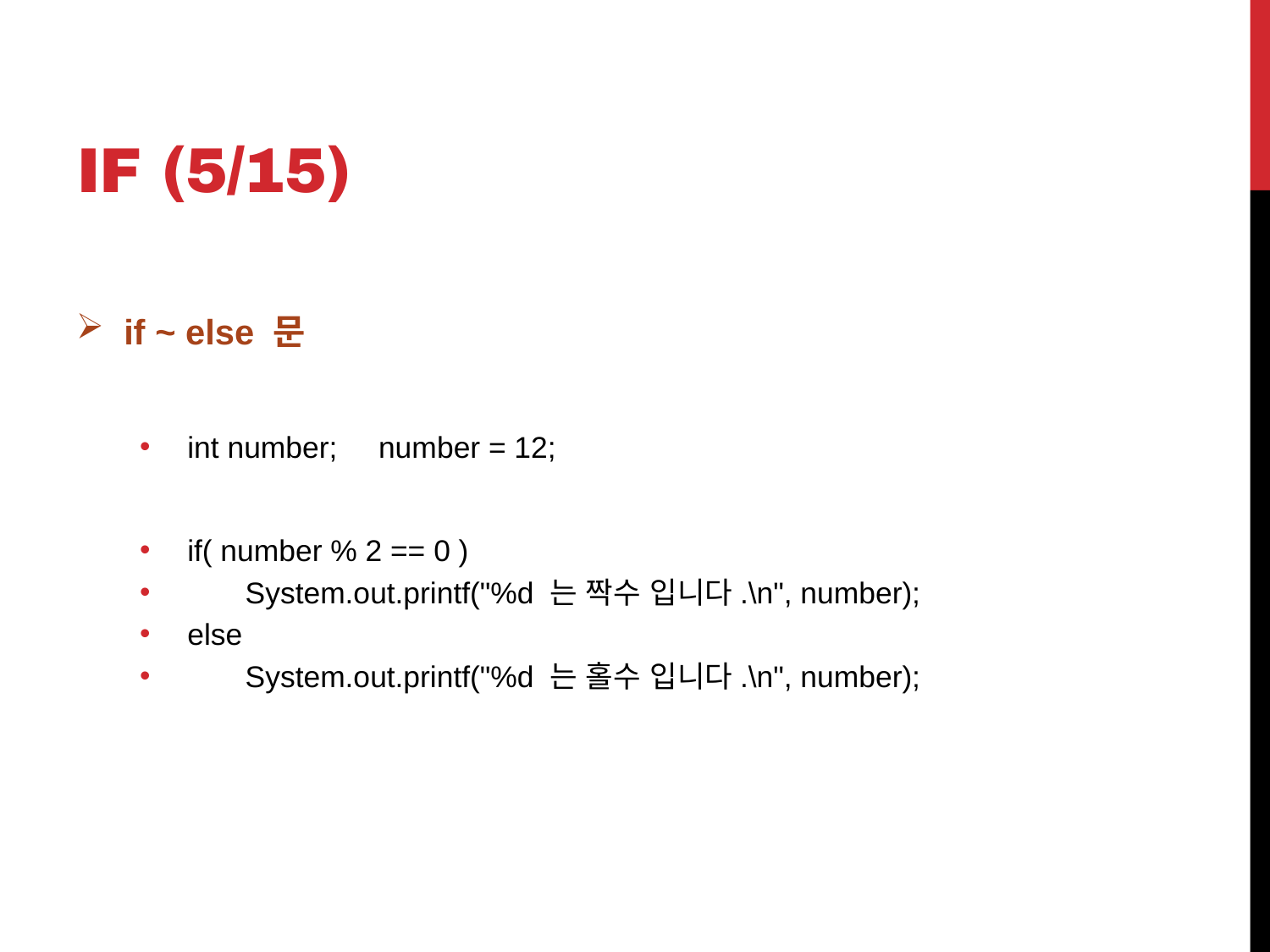

# if (5/15)

if ~ else 문

int number;     number = 12;

if( number % 2 == 0 )
       System.out.printf("%d 는 짝수 입니다.\n", number);
else
       System.out.printf("%d 는 홀수 입니다.\n", number);